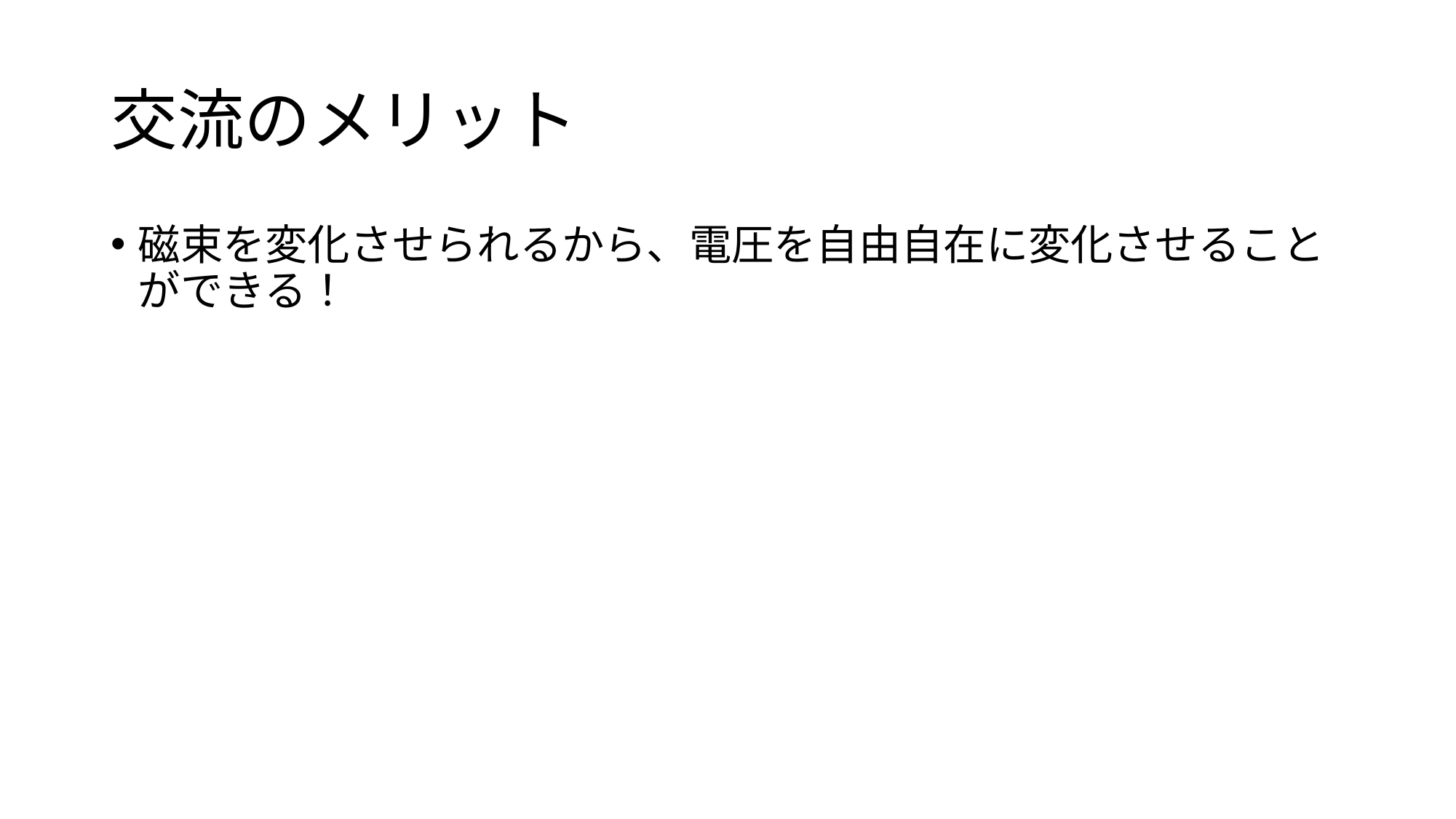

# 交流のメリット
磁束を変化させられるから、電圧を自由自在に変化させることができる！